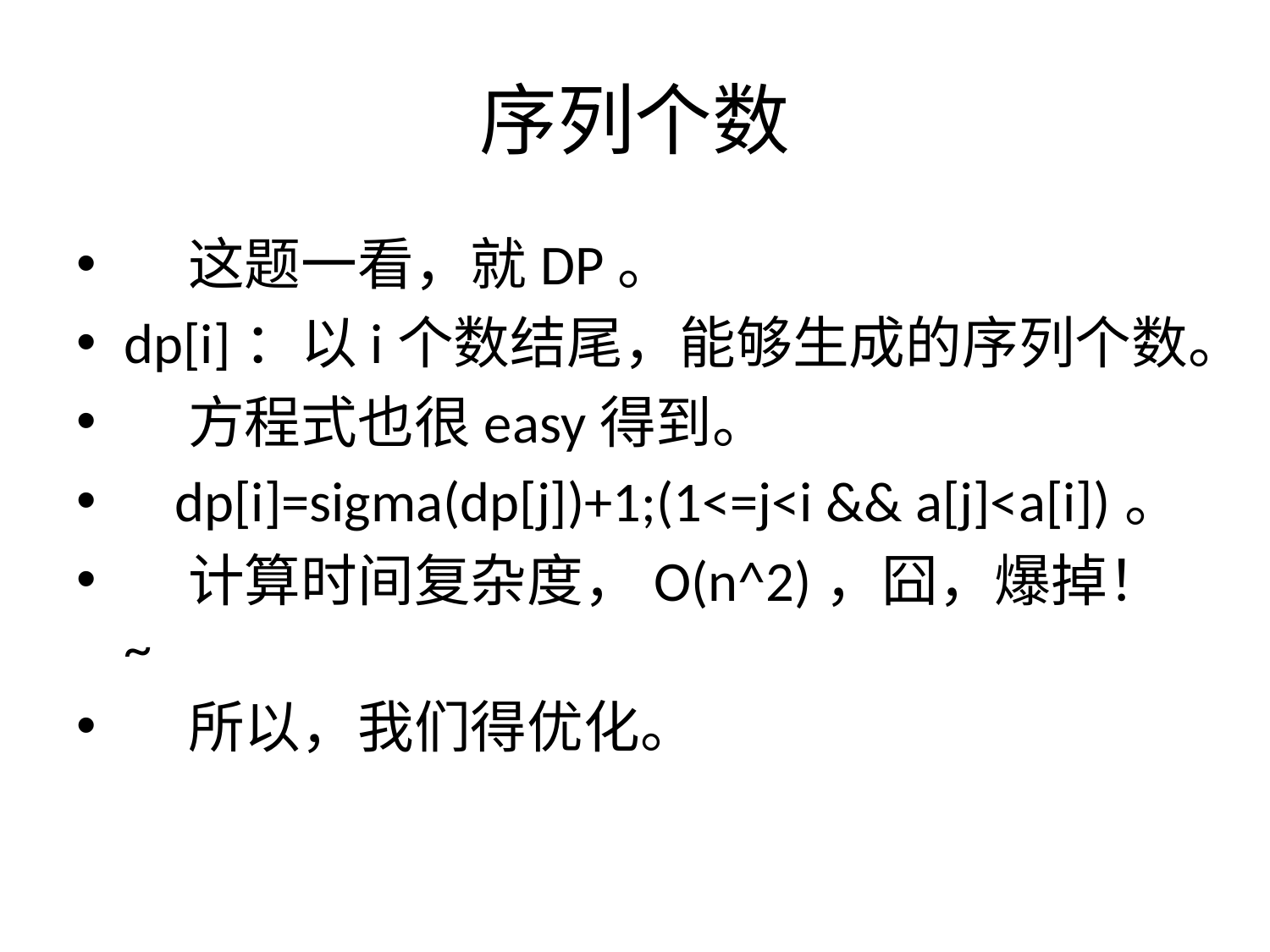

# 序列个数
    这题一看，就DP。
dp[i]：以i个数结尾，能够生成的序列个数。
    方程式也很easy得到。
    dp[i]=sigma(dp[j])+1;(1<=j<i && a[j]<a[i])。
    计算时间复杂度，O(n^2)，囧，爆掉！~
    所以，我们得优化。